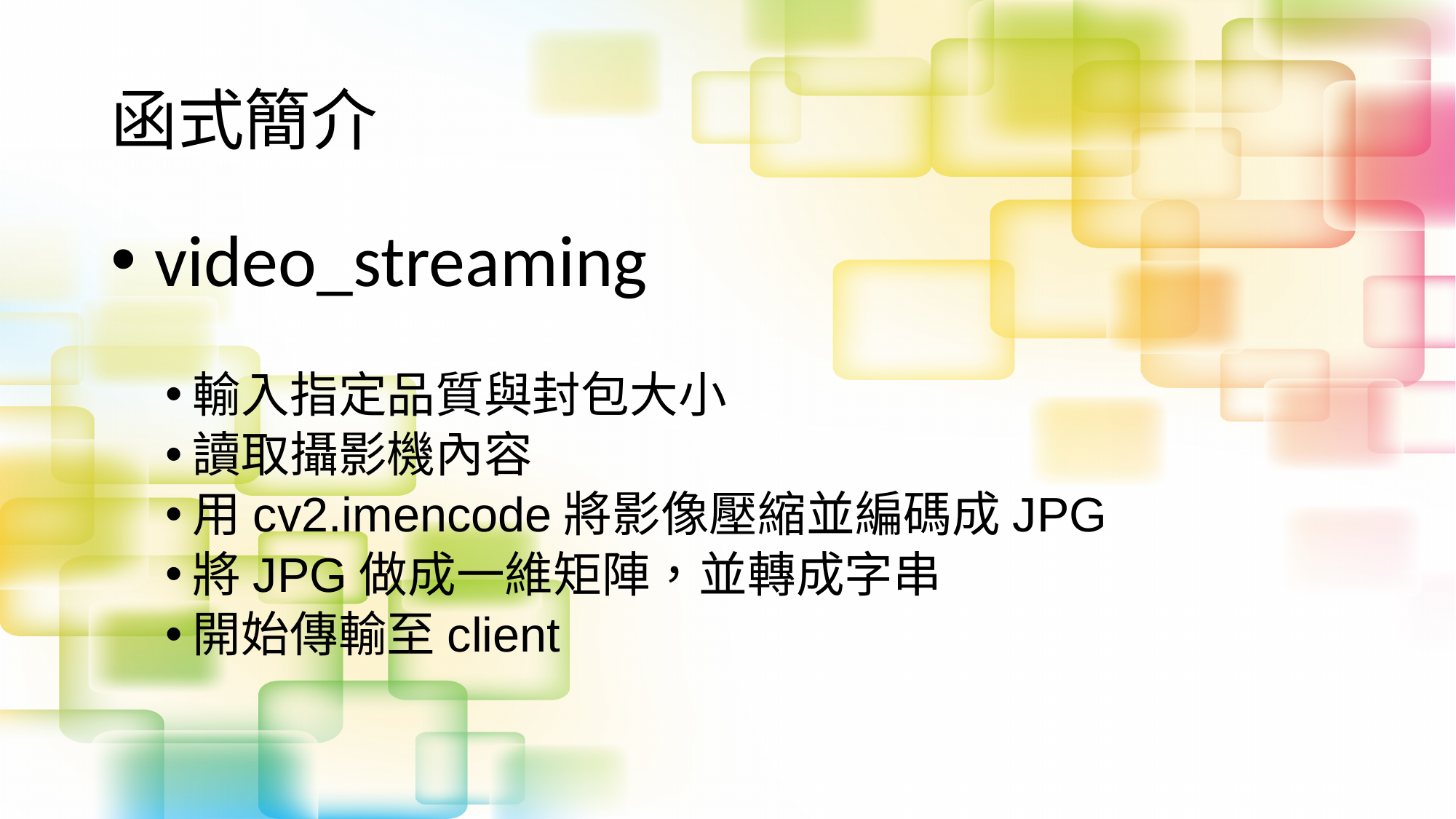

# 函式簡介
 video_streaming

輸入指定品質與封包大小
讀取攝影機內容
用cv2.imencode將影像壓縮並編碼成JPG
將JPG做成一維矩陣，並轉成字串
開始傳輸至client